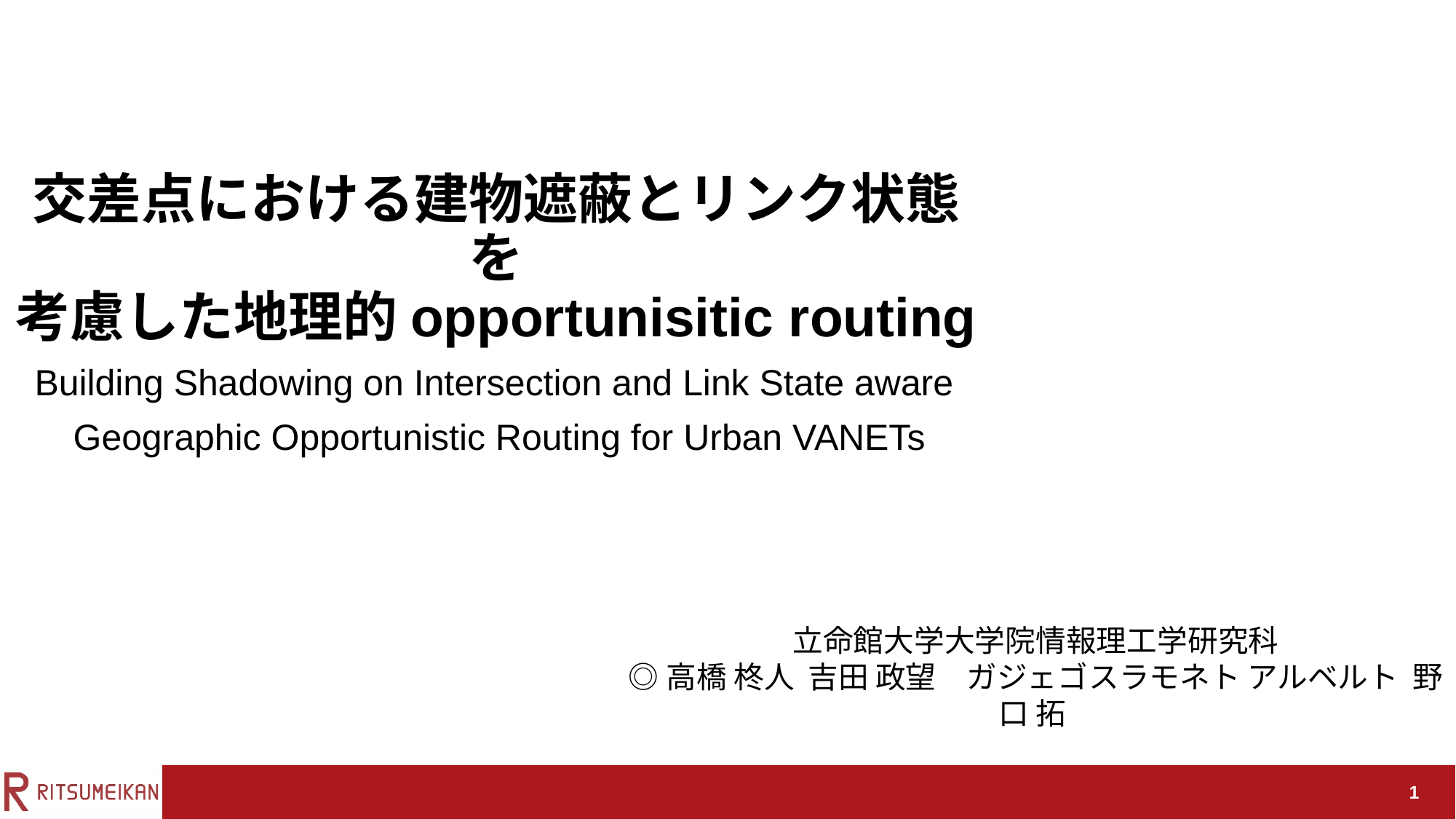

# 交差点における建物遮蔽とリンク状態を 考慮した地理的opportunisitic routing
Building Shadowing on Intersection and Link State aware
Geographic Opportunistic Routing for Urban VANETs
立命館大学大学院情報理工学研究科
◎高橋 柊人  吉田 政望　ガジェゴスラモネト アルベルト  野口 拓
1